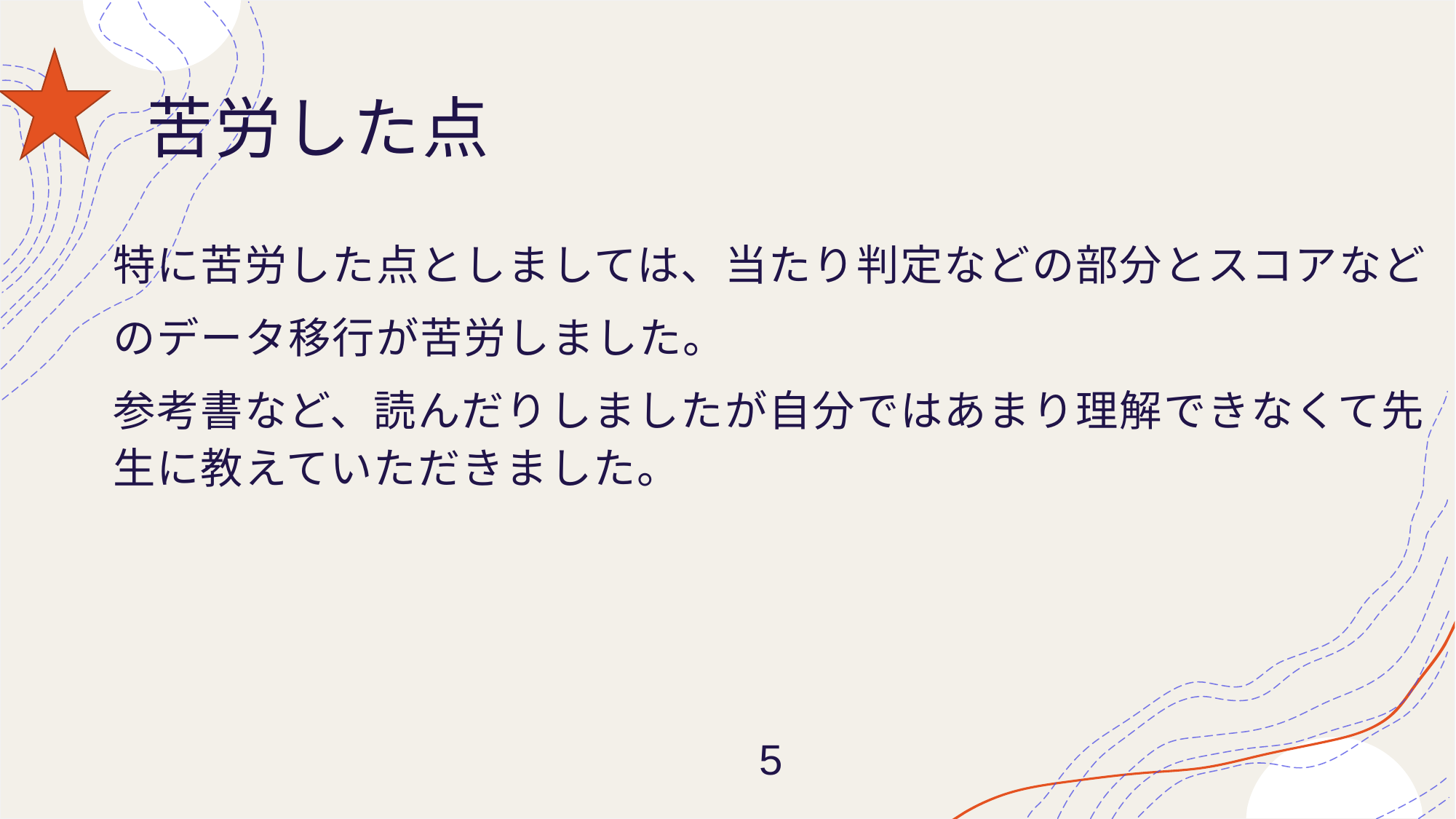

# 苦労した点

特に苦労した点としましては、当たり判定などの部分とスコアなど
のデータ移行が苦労しました。
参考書など、読んだりしましたが自分ではあまり理解できなくて先生に教えていただきました。

　　　　　　　　　　　　　　  5